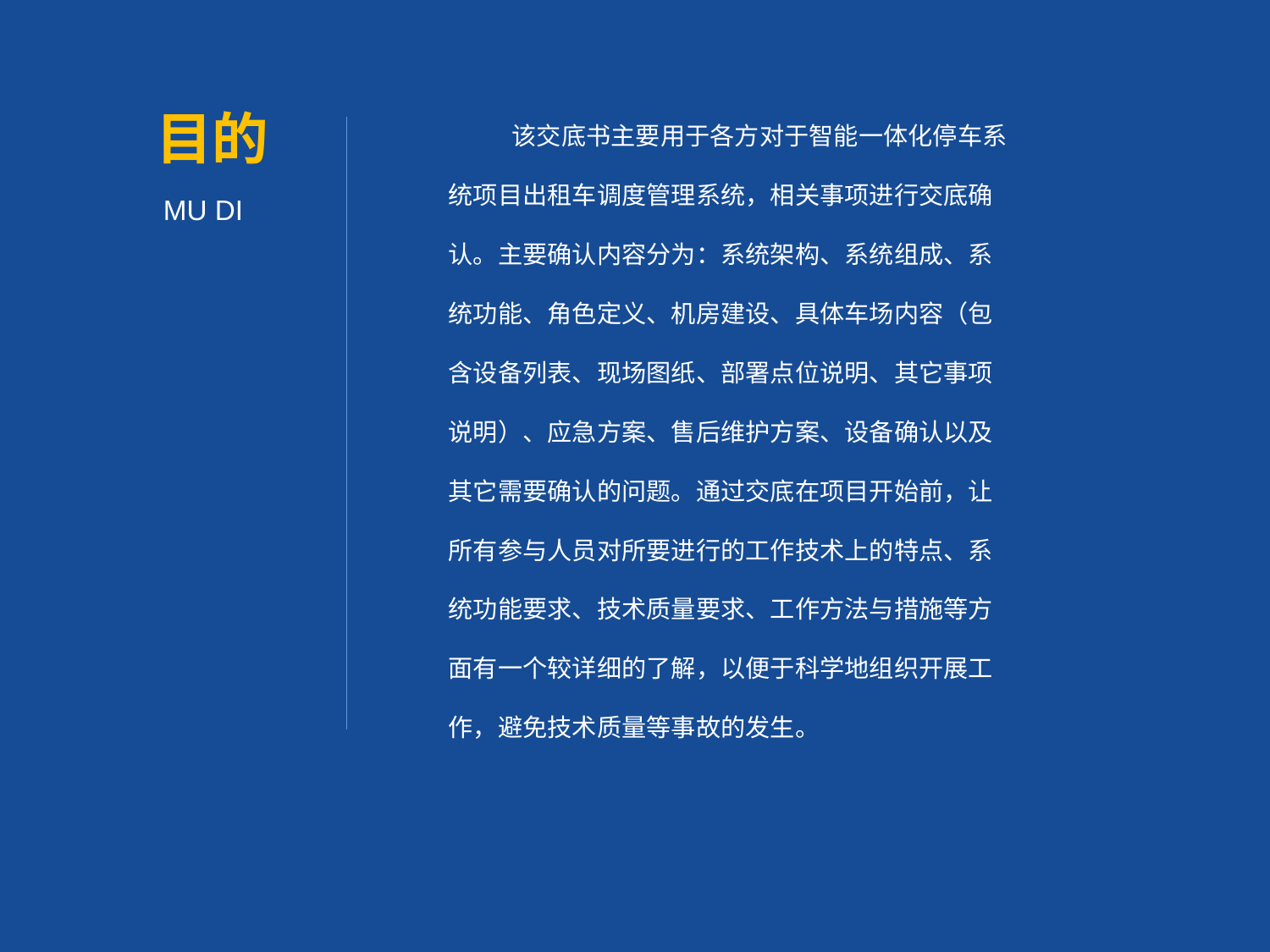

该交底书主要用于各方对于智能一体化停车系统项目出租车调度管理系统，相关事项进行交底确认。主要确认内容分为：系统架构、系统组成、系统功能、角色定义、机房建设、具体车场内容（包含设备列表、现场图纸、部署点位说明、其它事项说明）、应急方案、售后维护方案、设备确认以及其它需要确认的问题。通过交底在项目开始前，让所有参与人员对所要进行的工作技术上的特点、系统功能要求、技术质量要求、工作方法与措施等方面有一个较详细的了解，以便于科学地组织开展工作，避免技术质量等事故的发生。
目的
MU DI